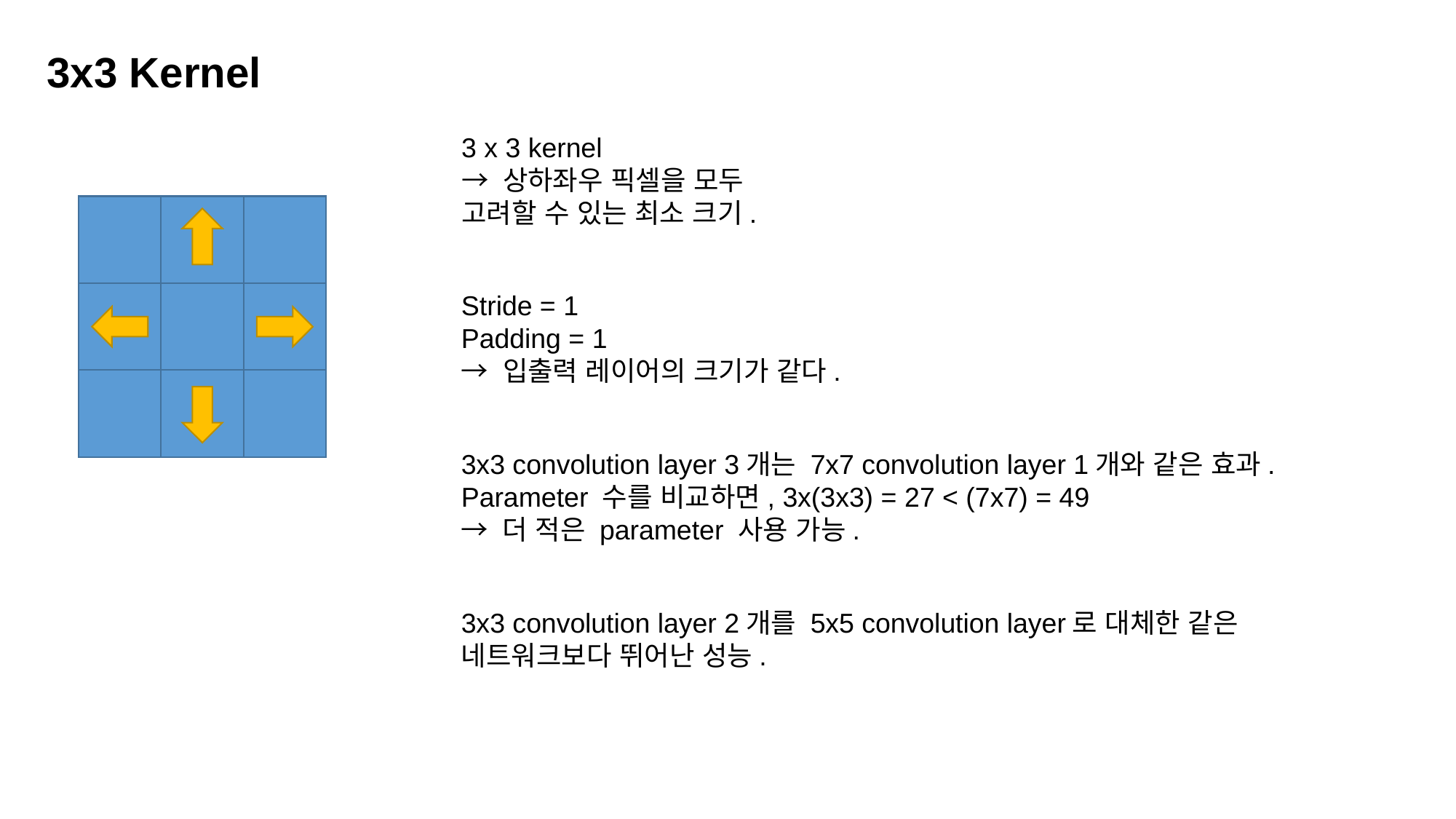

3x3 Kernel
3 x 3 kernel
→ 상하좌우 픽셀을 모두 고려할 수 있는 최소 크기.

Stride = 1
Padding = 1
→ 입출력 레이어의 크기가 같다.

3x3 convolution layer 3개는 7x7 convolution layer 1개와 같은 효과.
Parameter 수를 비교하면, 3x(3x3) = 27 < (7x7) = 49
→ 더 적은 parameter 사용 가능.
3x3 convolution layer 2개를 5x5 convolution layer로 대체한 같은 네트워크보다 뛰어난 성능.